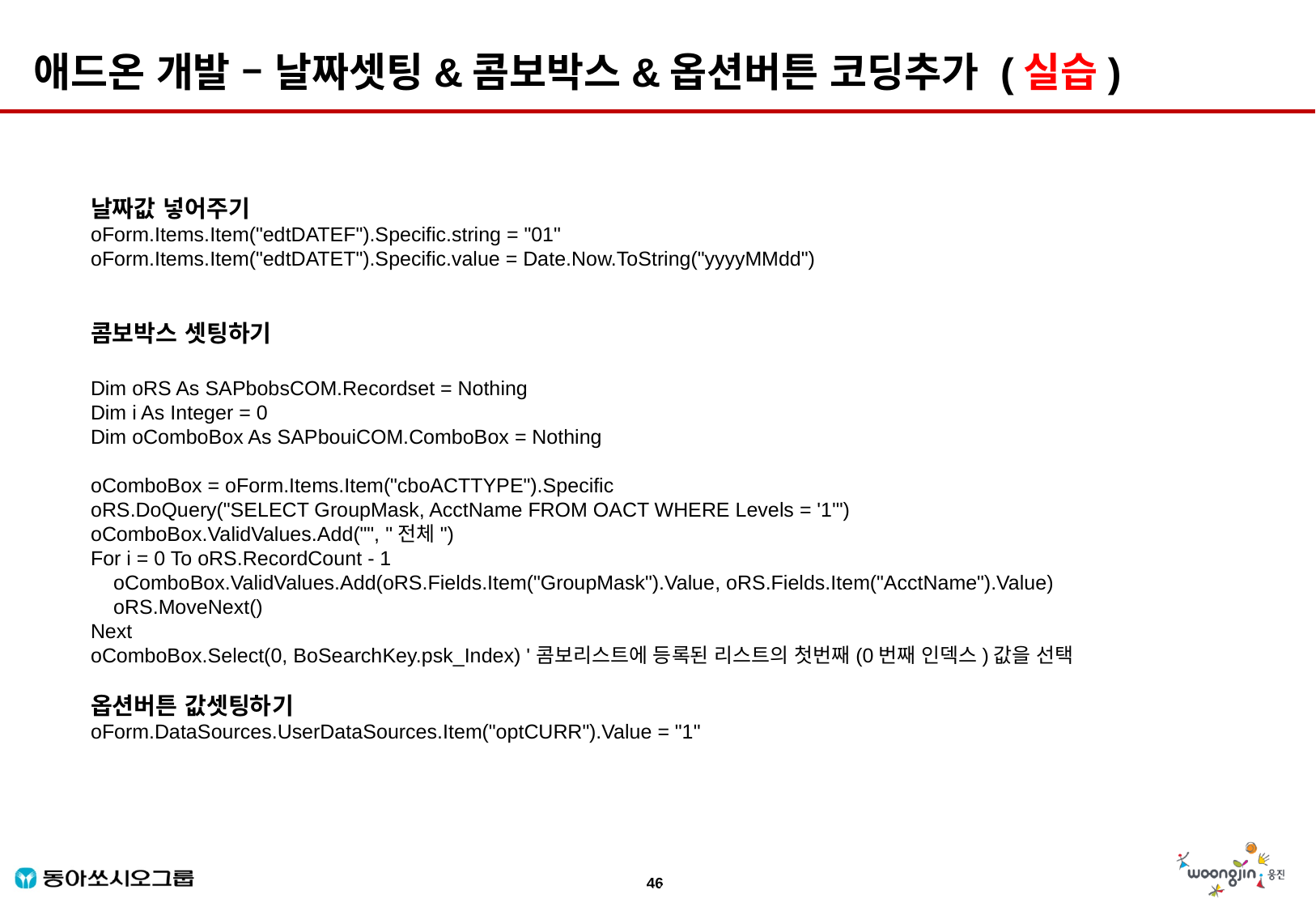

애드온 개발 – 날짜셋팅&콤보박스&옵션버튼 코딩추가 (실습)
날짜값 넣어주기
oForm.Items.Item("edtDATEF").Specific.string = "01"
oForm.Items.Item("edtDATET").Specific.value = Date.Now.ToString("yyyyMMdd")

콤보박스 셋팅하기

Dim oRS As SAPbobsCOM.Recordset = Nothing
Dim i As Integer = 0
Dim oComboBox As SAPbouiCOM.ComboBox = Nothing

oComboBox = oForm.Items.Item("cboACTTYPE").Specific
oRS.DoQuery("SELECT GroupMask, AcctName FROM OACT WHERE Levels = '1'")
oComboBox.ValidValues.Add("", "전체")
For i = 0 To oRS.RecordCount - 1
    oComboBox.ValidValues.Add(oRS.Fields.Item("GroupMask").Value, oRS.Fields.Item("AcctName").Value)
    oRS.MoveNext()
Next
oComboBox.Select(0, BoSearchKey.psk_Index) '콤보리스트에 등록된 리스트의 첫번째(0번째 인덱스)값을 선택

옵션버튼 값셋팅하기
oForm.DataSources.UserDataSources.Item("optCURR").Value = "1"